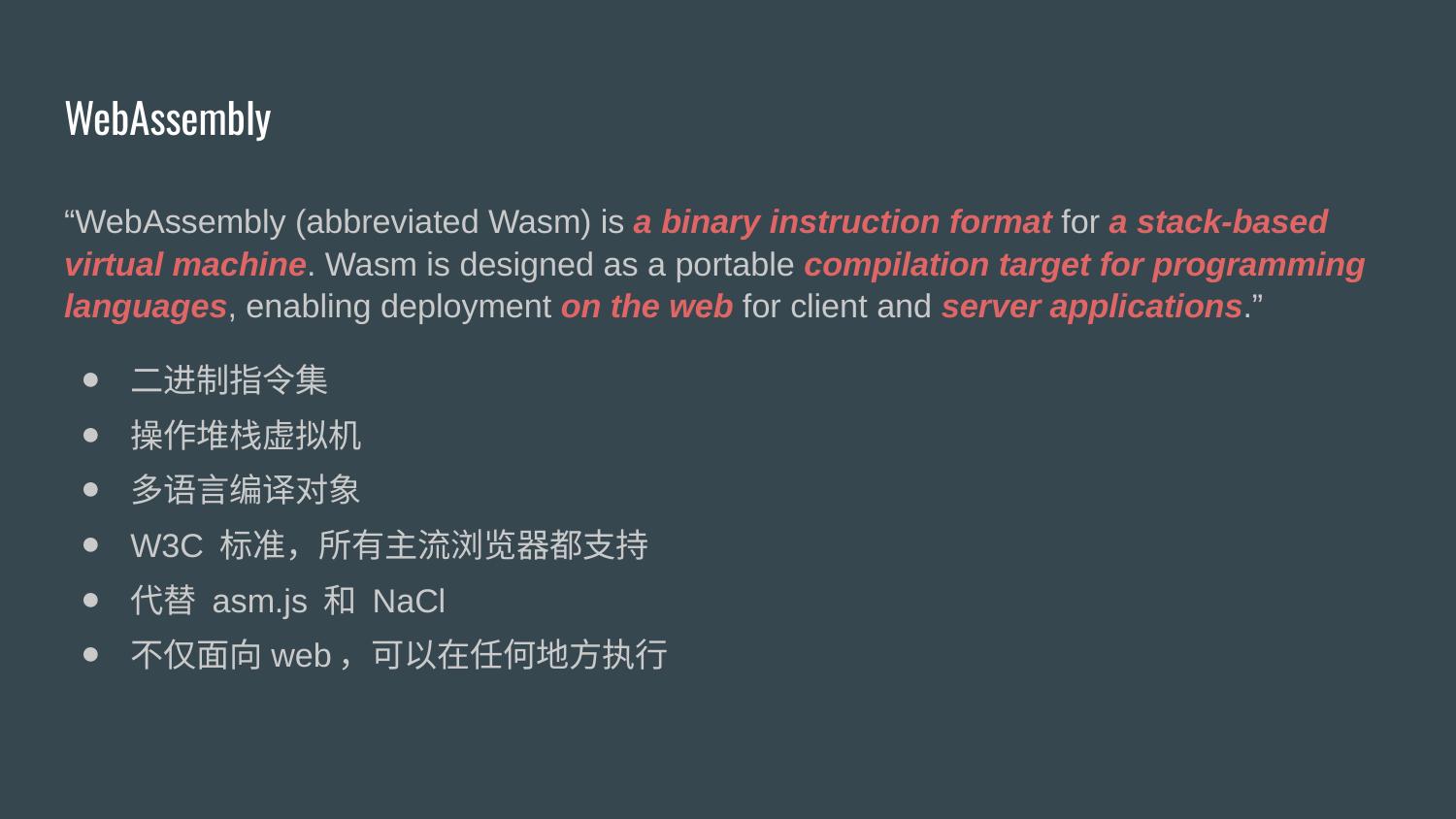

# WebAssembly
“WebAssembly (abbreviated Wasm) is a binary instruction format for a stack-based virtual machine. Wasm is designed as a portable compilation target for programming languages, enabling deployment on the web for client and server applications.”
二进制指令集
操作堆栈虚拟机
多语言编译对象
W3C 标准，所有主流浏览器都支持
代替 asm.js 和 NaCl
不仅面向web，可以在任何地方执行